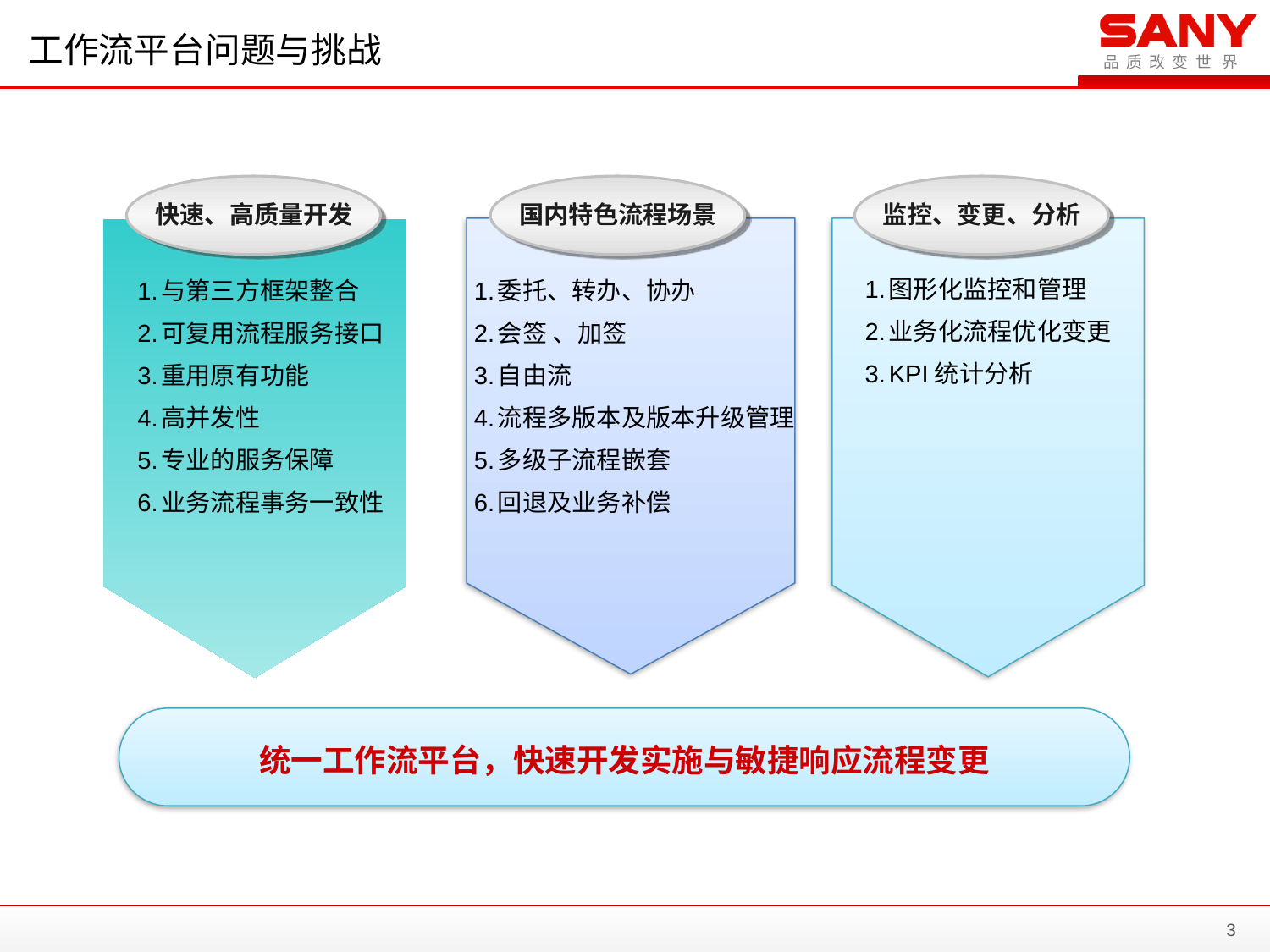

# 工作流平台问题与挑战

快速、高质量开发
国内特色流程场景
监控、变更、分析

图形化监控和管理
业务化流程优化变更
KPI统计分析

委托、转办、协办
会签 、加签
自由流
流程多版本及版本升级管理
多级子流程嵌套
回退及业务补偿

与第三方框架整合
可复用流程服务接口
重用原有功能
高并发性
专业的服务保障
业务流程事务一致性

统一工作流平台，快速开发实施与敏捷响应流程变更
3